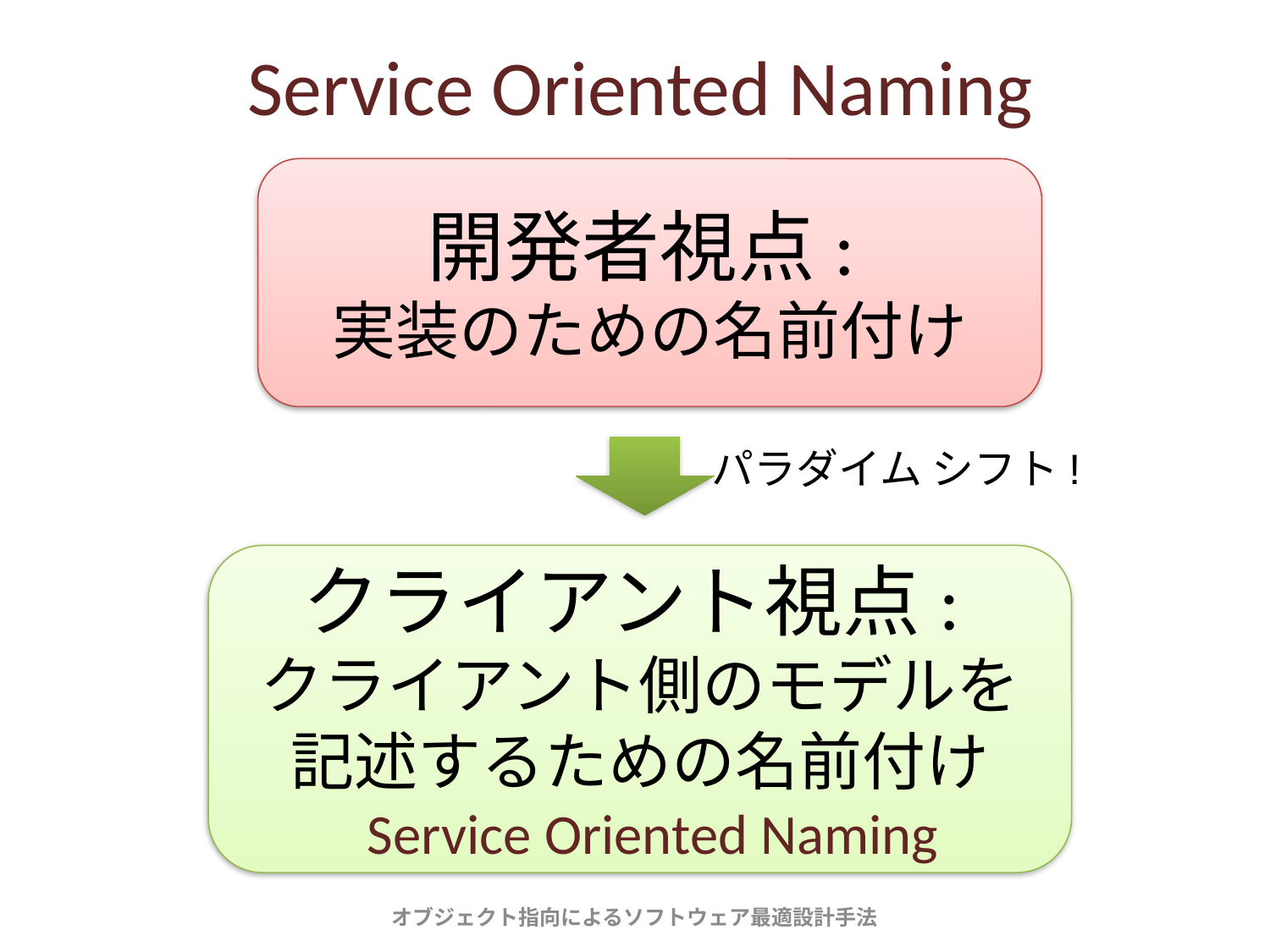

# Service Oriented Naming
開発者視点:
実装のための名前付け

パラダイム シフト!
クライアント視点:
クライアント側のモデルを記述するための名前付け
 Service Oriented Naming
オブジェクト指向によるソフトウェア最適設計手法